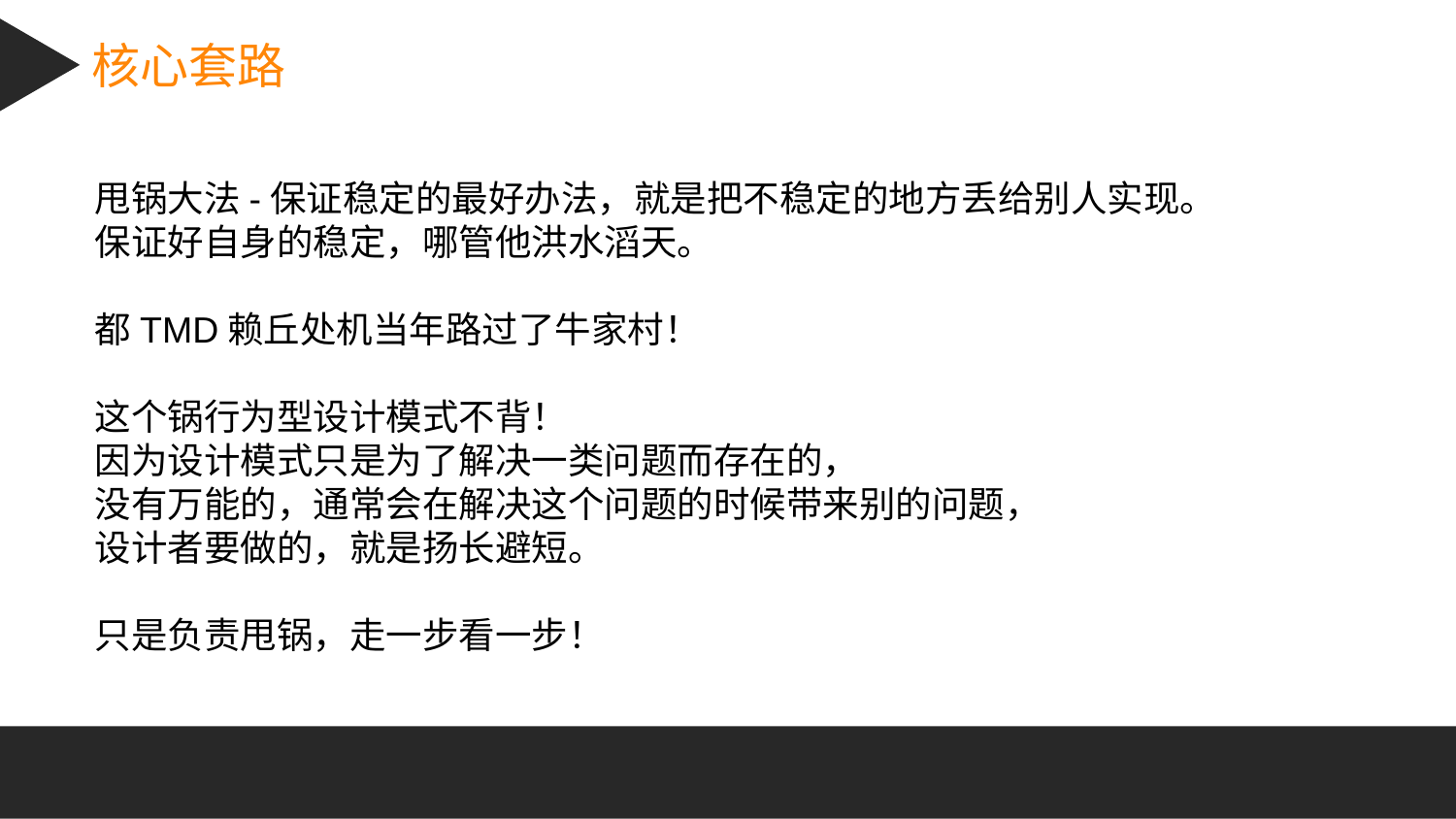

核心套路
甩锅大法-保证稳定的最好办法，就是把不稳定的地方丢给别人实现。保证好自身的稳定，哪管他洪水滔天。

都TMD赖丘处机当年路过了牛家村！

这个锅行为型设计模式不背！
因为设计模式只是为了解决一类问题而存在的，
没有万能的，通常会在解决这个问题的时候带来别的问题，
设计者要做的，就是扬长避短。

只是负责甩锅，走一步看一步！